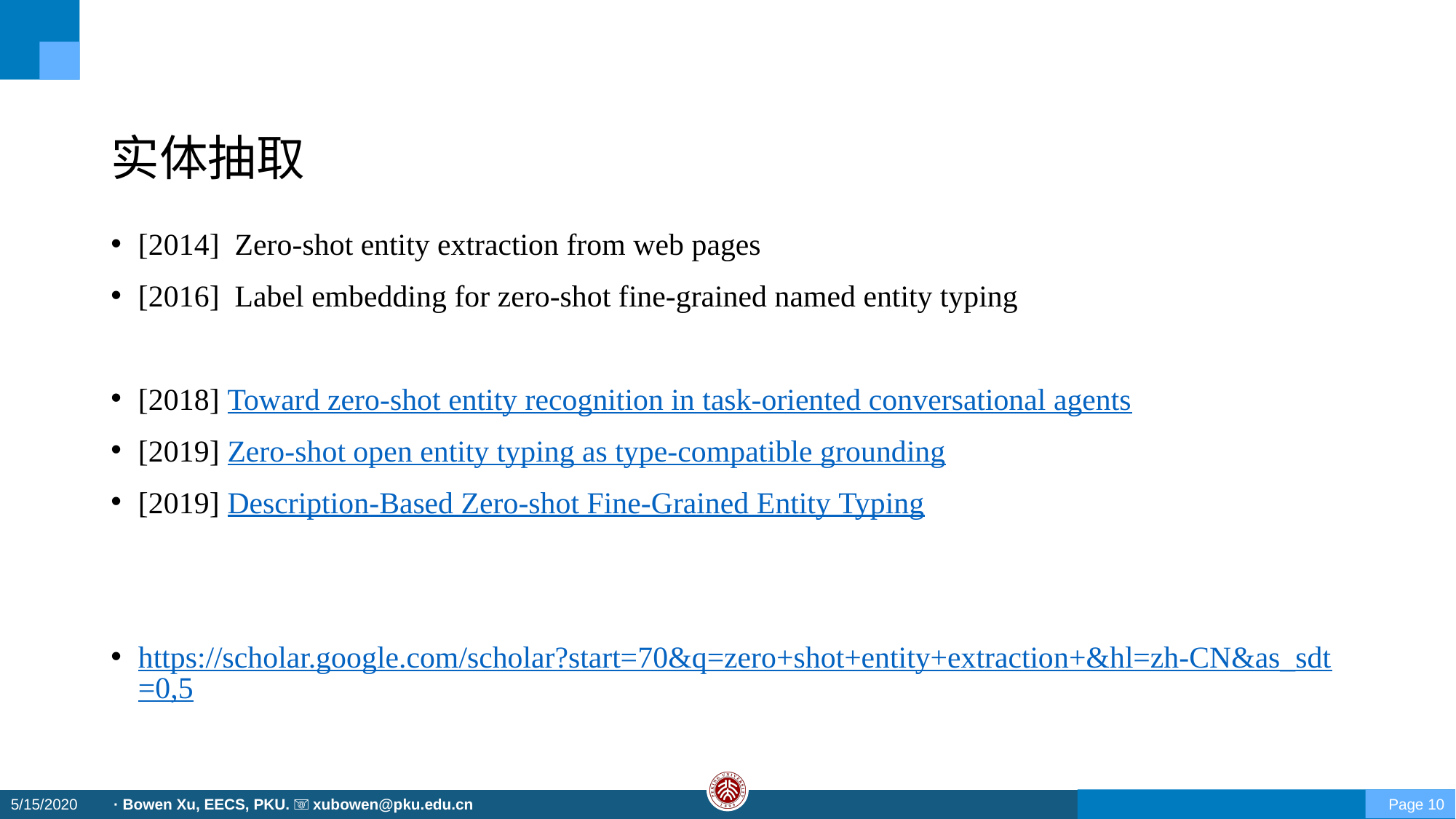

# 实体抽取
[2014]  Zero-shot entity extraction from web pages
[2016]  Label embedding for zero-shot fine-grained named entity typing

[2018] Toward zero-shot entity recognition in task-oriented conversational agents
[2019] Zero-shot open entity typing as type-compatible grounding
[2019] Description-Based Zero-shot Fine-Grained Entity Typing

https://scholar.google.com/scholar?start=70&q=zero+shot+entity+extraction+&hl=zh-CN&as_sdt=0,5